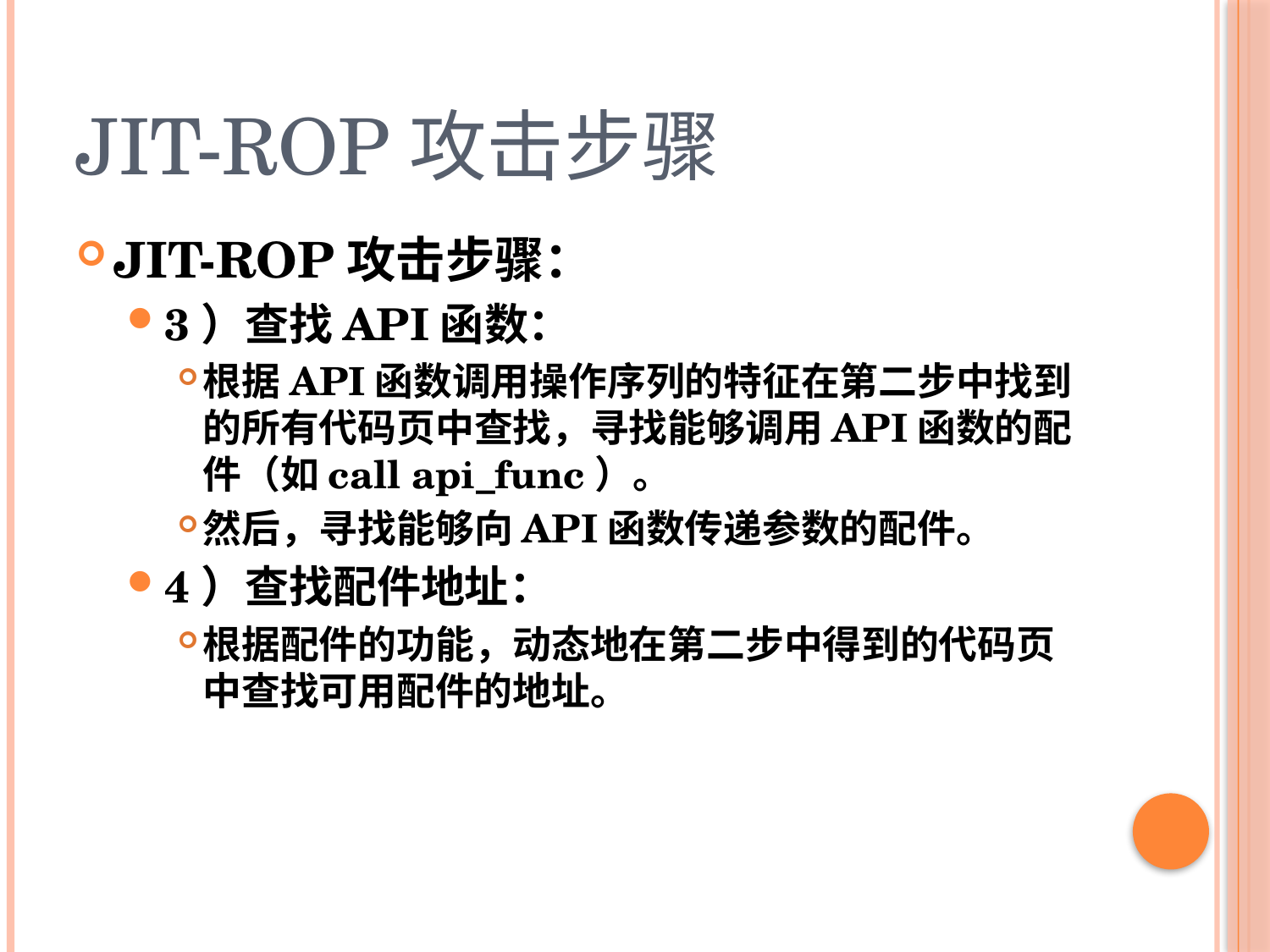

# JIT-ROP攻击步骤
JIT-ROP攻击步骤：
3）查找API函数：
根据API函数调用操作序列的特征在第二步中找到的所有代码页中查找，寻找能够调用API函数的配件（如call api_func）。
然后，寻找能够向API函数传递参数的配件。
4）查找配件地址：
根据配件的功能，动态地在第二步中得到的代码页中查找可用配件的地址。